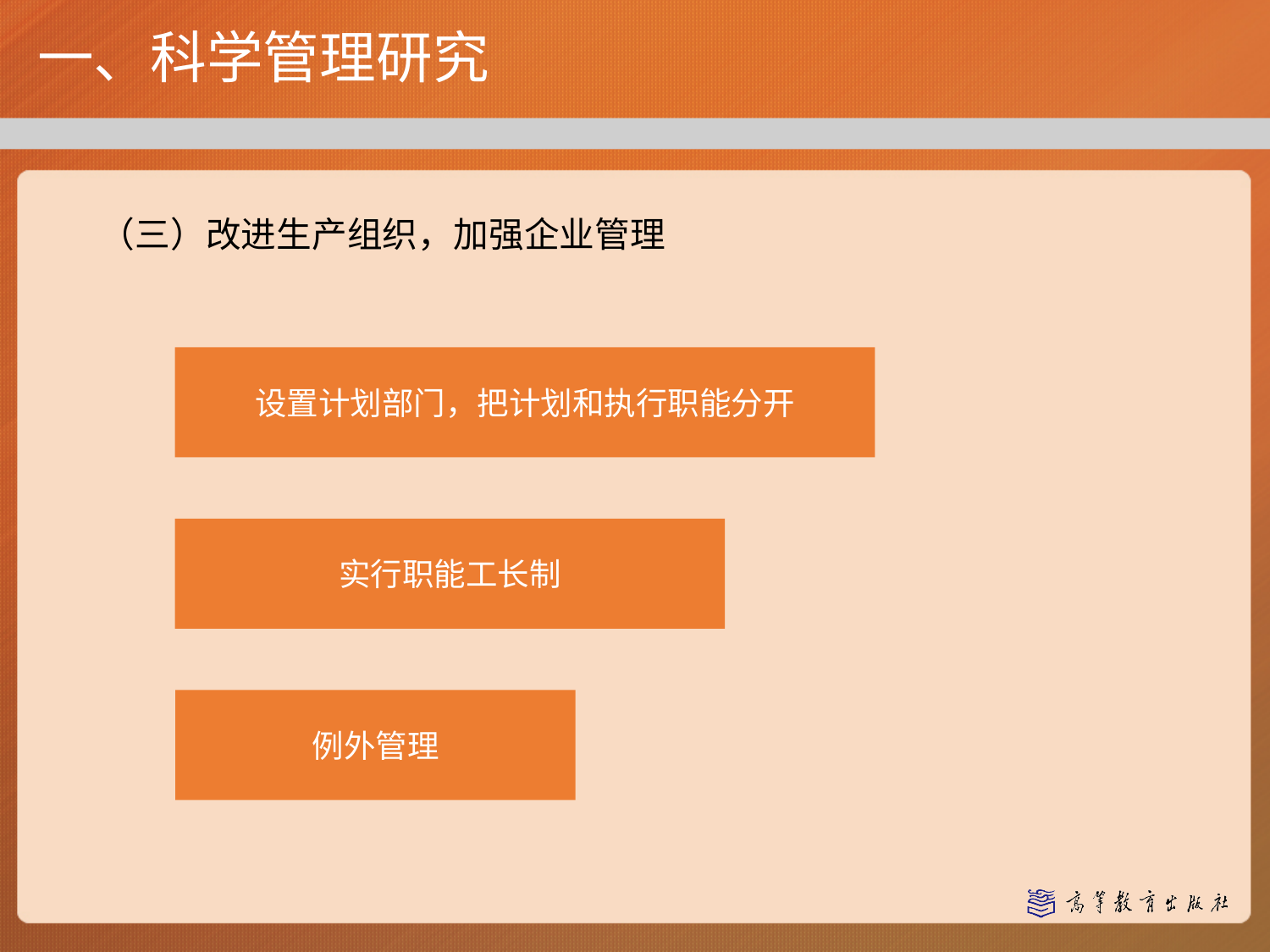

一、科学管理研究
（三）改进生产组织，加强企业管理
设置计划部门，把计划和执行职能分开
实行职能工长制
例外管理